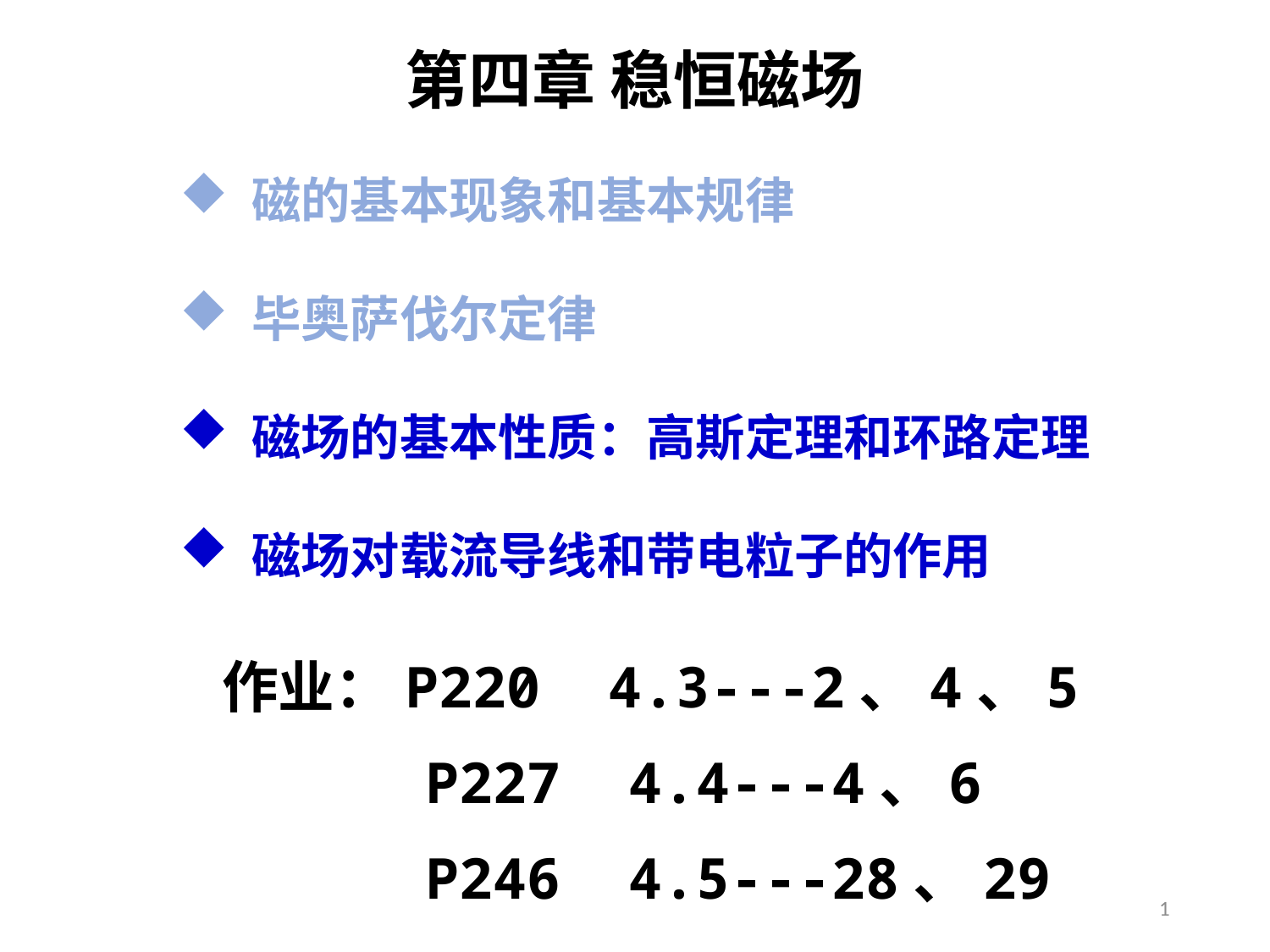

第四章 稳恒磁场
 磁的基本现象和基本规律

 毕奥萨伐尔定律

 磁场的基本性质：高斯定理和环路定理

 磁场对载流导线和带电粒子的作用
作业：P220  4.3---2、4、5
      P227  4.4---4、6
      P246  4.5---28、29

1